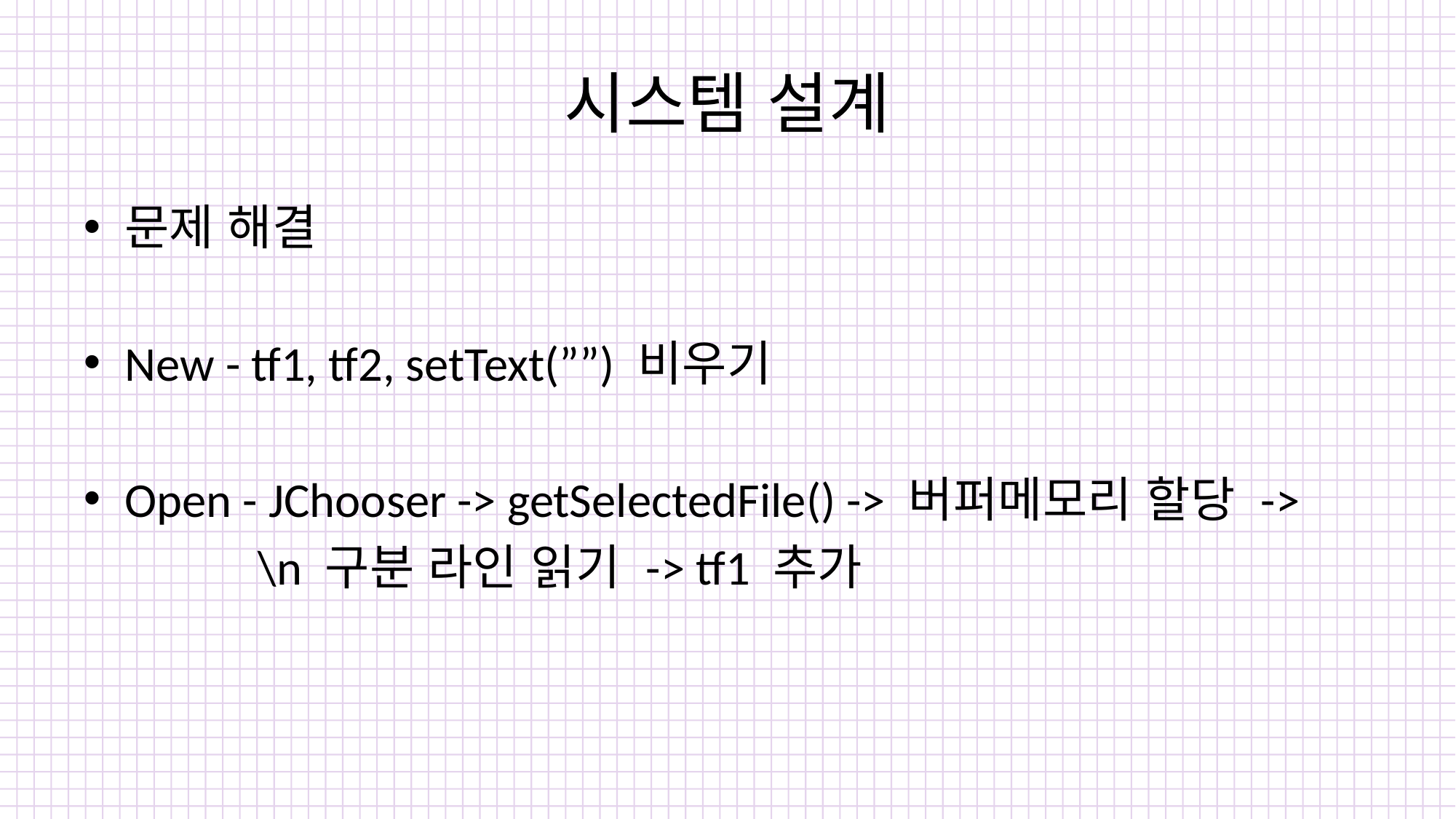

# 시스템 설계
문제 해결

New - tf1, tf2, setText(””) 비우기

Open - JChooser -> getSelectedFile() -> 버퍼메모리 할당 ->
                \n 구분 라인 읽기 -> tf1 추가